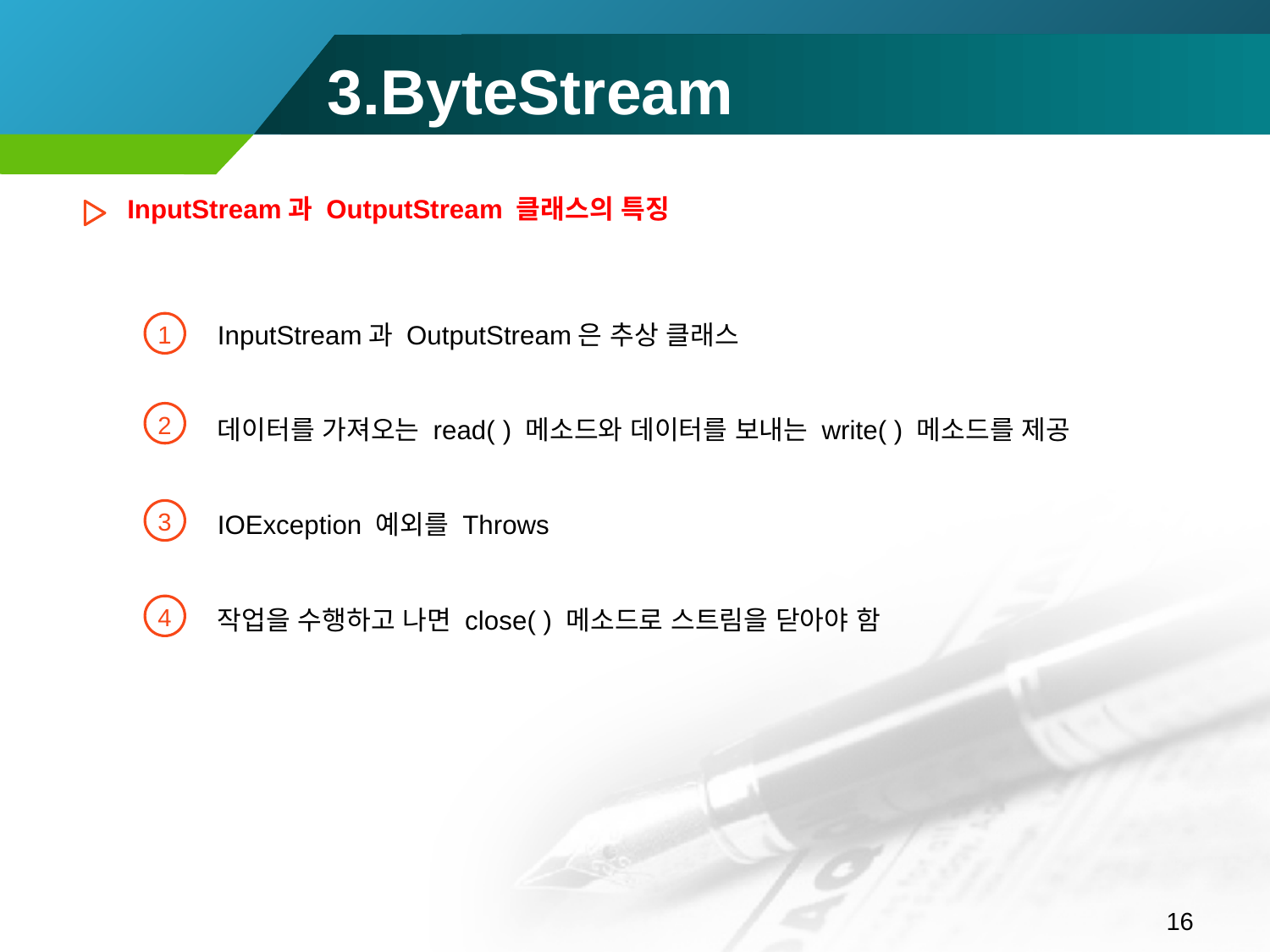

3.ByteStream
InputStream과 OutputStream 클래스의 특징

InputStream과 OutputStream은 추상 클래스

데이터를 가져오는 read( ) 메소드와 데이터를 보내는 write( ) 메소드를 제공

IOException 예외를 Throws

작업을 수행하고 나면 close( ) 메소드로 스트림을 닫아야 함

1

2

3

4
16